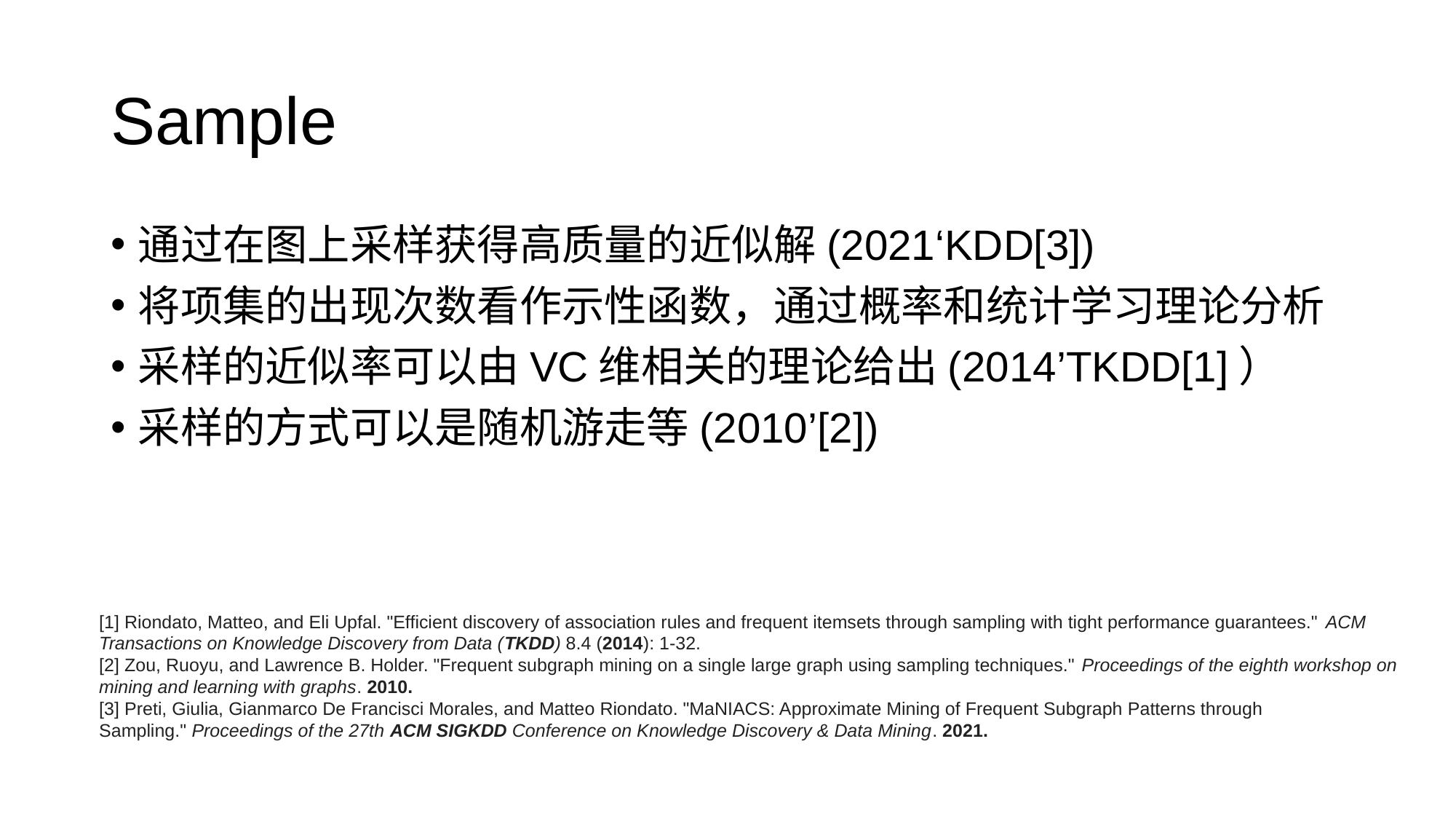

# Sample
通过在图上采样获得高质量的近似解(2021‘KDD[3])
将项集的出现次数看作示性函数，通过概率和统计学习理论分析
采样的近似率可以由VC维相关的理论给出(2014’TKDD[1]）
采样的方式可以是随机游走等(2010’[2])

[1] Riondato, Matteo, and Eli Upfal. "Efficient discovery of association rules and frequent itemsets through sampling with tight performance guarantees." ACM Transactions on Knowledge Discovery from Data (TKDD) 8.4 (2014): 1-32.
[2] Zou, Ruoyu, and Lawrence B. Holder. "Frequent subgraph mining on a single large graph using sampling techniques." Proceedings of the eighth workshop on mining and learning with graphs. 2010.
[3] Preti, Giulia, Gianmarco De Francisci Morales, and Matteo Riondato. "MaNIACS: Approximate Mining of Frequent Subgraph Patterns through Sampling." Proceedings of the 27th ACM SIGKDD Conference on Knowledge Discovery & Data Mining. 2021.